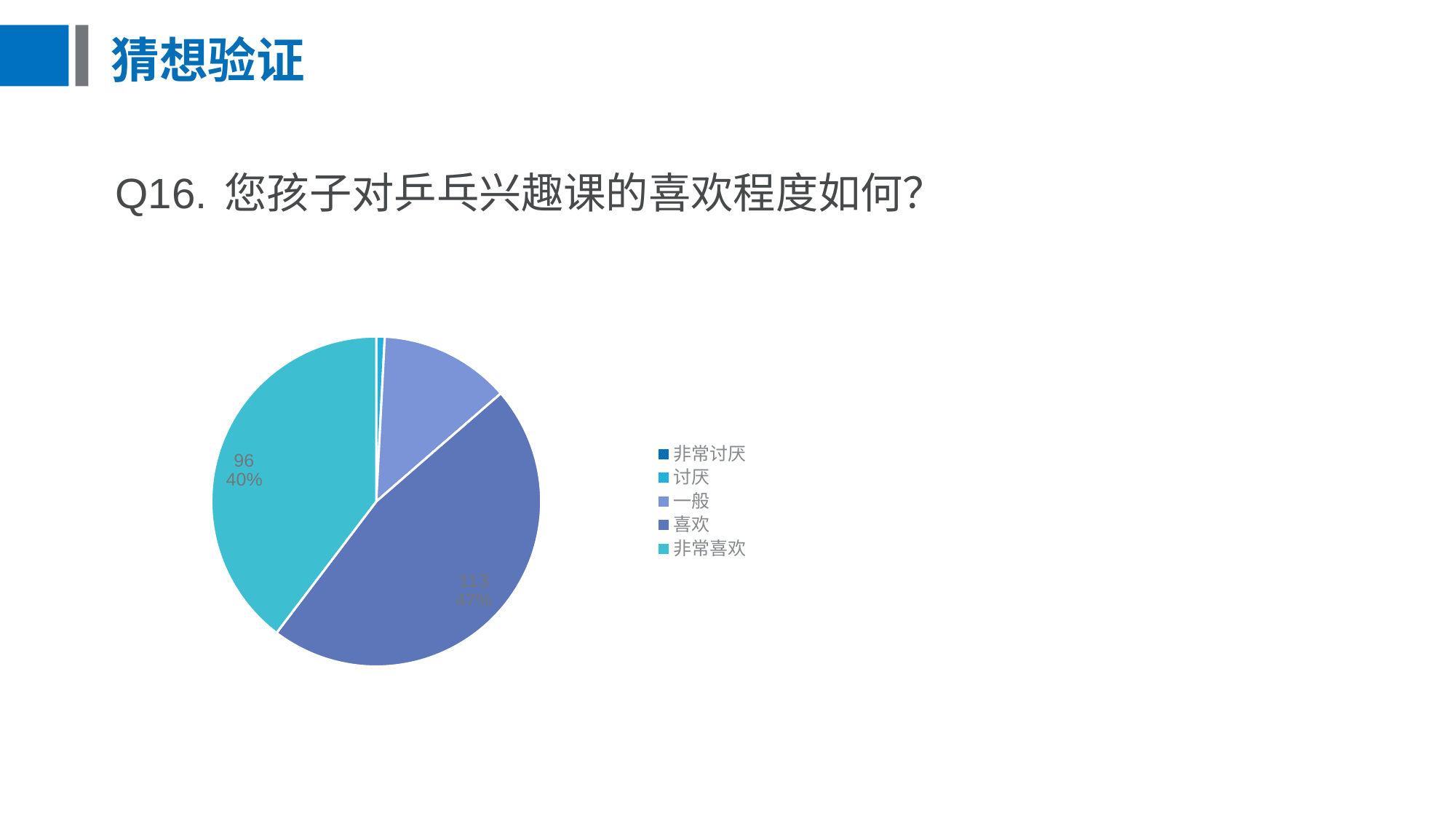

# 猜想验证
Q16.	您孩子对乒乓兴趣课的喜欢程度如何？

### Chart

| Category | 选项分布 |
|---|---|
| 非常讨厌 | 0.0 |
| 讨厌 | 2.0 |
| 一般 | 31.0 |
| 喜欢 | 113.0 |
| 非常喜欢 | 96.0 |